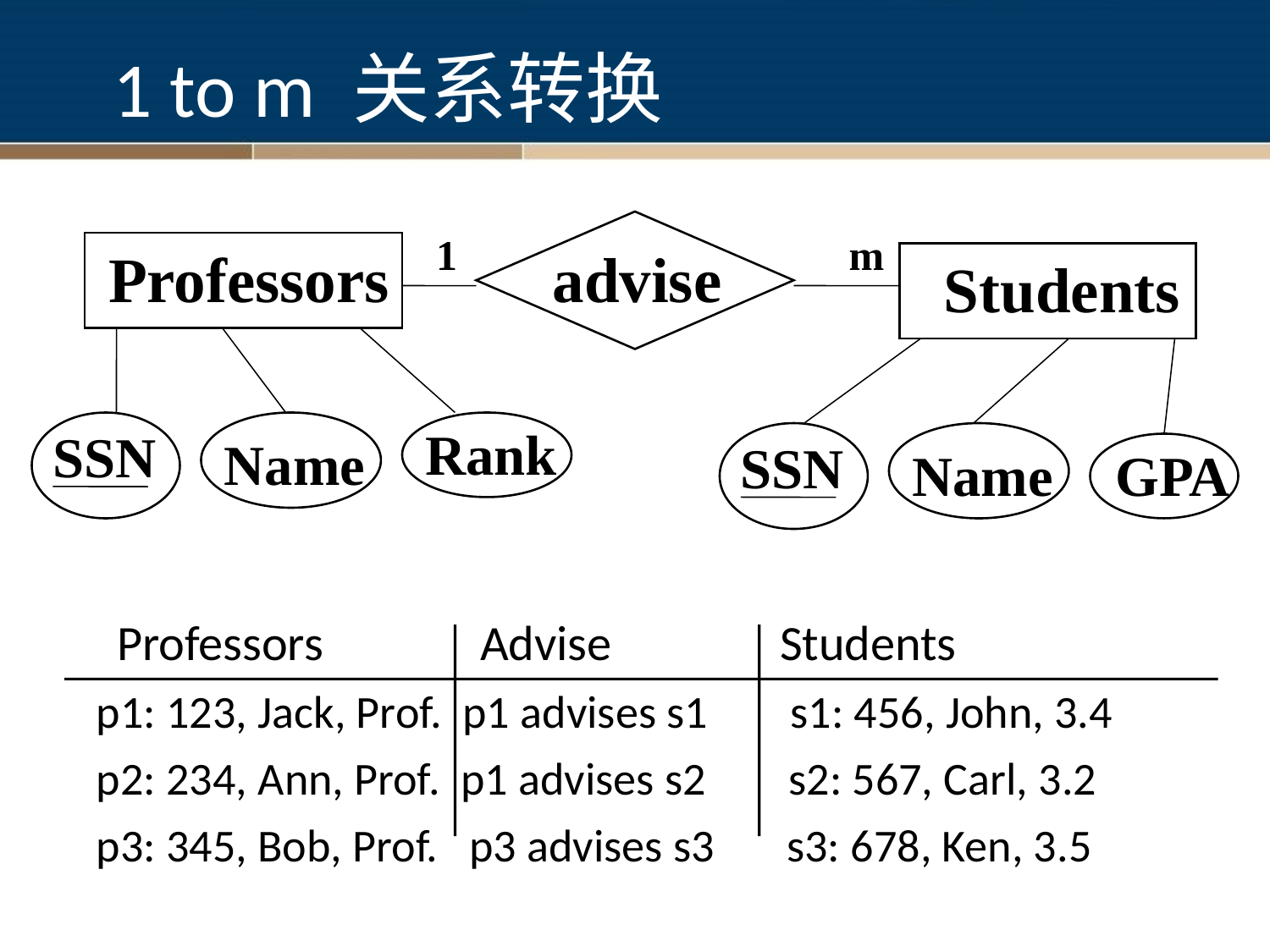

# 1 to m 关系转换

      Professors              Advise               Students
    p1: 123, Jack, Prof.  p1 advises s1        s1: 456, John, 3.4
    p2: 234, Ann, Prof.  p1 advises s2        s2: 567, Carl, 3.2
    p3: 345, Bob, Prof.   p3 advises s3       s3: 678, Ken, 3.5

1
m

Professors
advise

Students

Rank
SSN
Name

SSN
Name

GPA